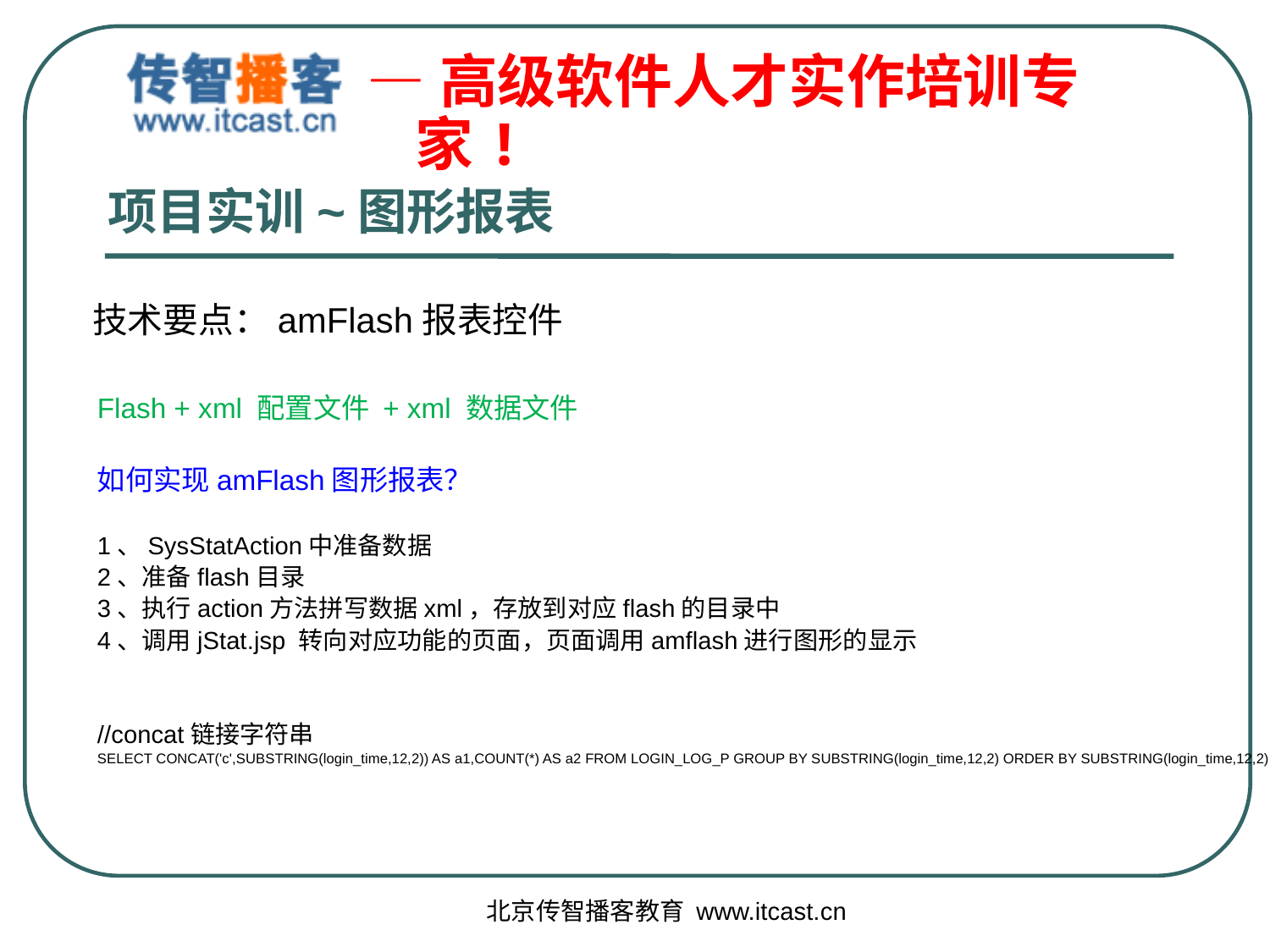

# 项目实训~图形报表
技术要点：amFlash报表控件

Flash + xml 配置文件 + xml 数据文件

如何实现amFlash图形报表？

1、SysStatAction中准备数据
2、准备flash目录
3、执行action方法拼写数据xml，存放到对应flash的目录中
4、调用jStat.jsp 转向对应功能的页面，页面调用amflash进行图形的显示

//concat链接字符串
SELECT CONCAT('c',SUBSTRING(login_time,12,2)) AS a1,COUNT(*) AS a2 FROM LOGIN_LOG_P GROUP BY SUBSTRING(login_time,12,2) ORDER BY SUBSTRING(login_time,12,2)

北京传智播客教育 www.itcast.cn